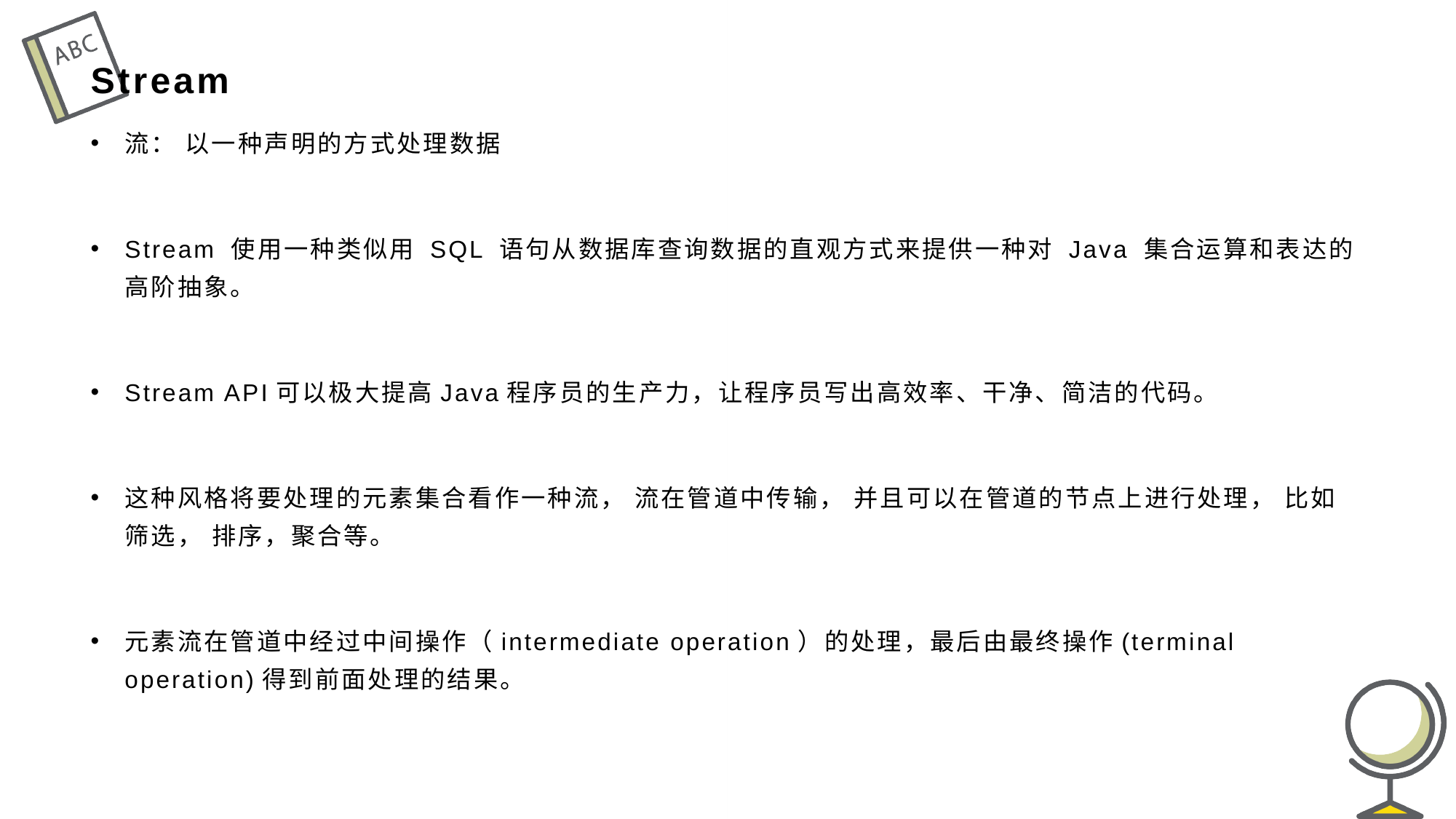

# Stream
流： 以一种声明的方式处理数据

Stream 使用一种类似用 SQL 语句从数据库查询数据的直观方式来提供一种对 Java 集合运算和表达的高阶抽象。

Stream API可以极大提高Java程序员的生产力，让程序员写出高效率、干净、简洁的代码。

这种风格将要处理的元素集合看作一种流， 流在管道中传输， 并且可以在管道的节点上进行处理， 比如筛选， 排序，聚合等。

元素流在管道中经过中间操作（intermediate operation）的处理，最后由最终操作(terminal operation)得到前面处理的结果。